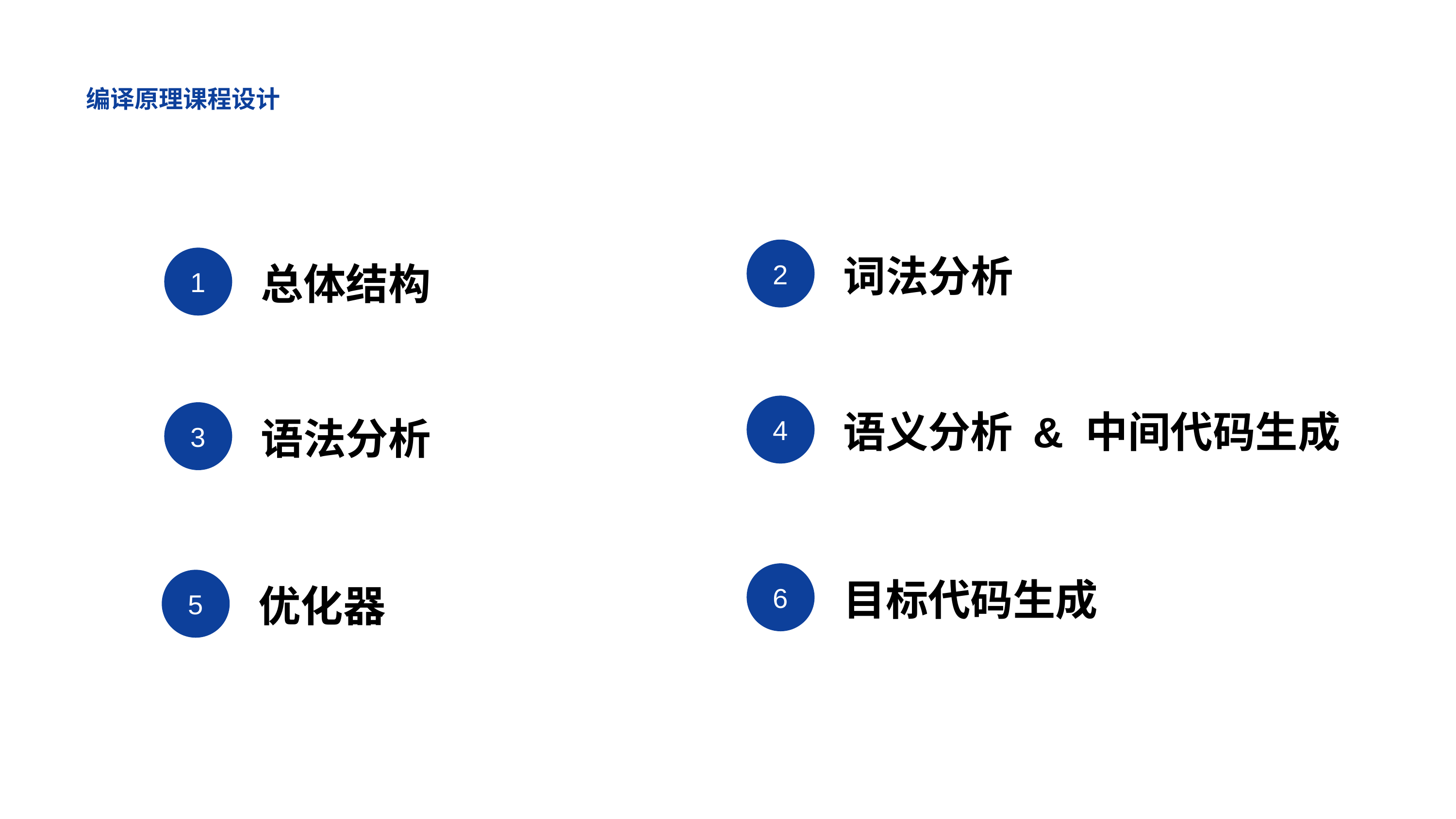

编译原理课程设计

2

1

词法分析
总体结构

4

3

语义分析 & 中间代码生成
语法分析

6

5

目标代码生成
优化器